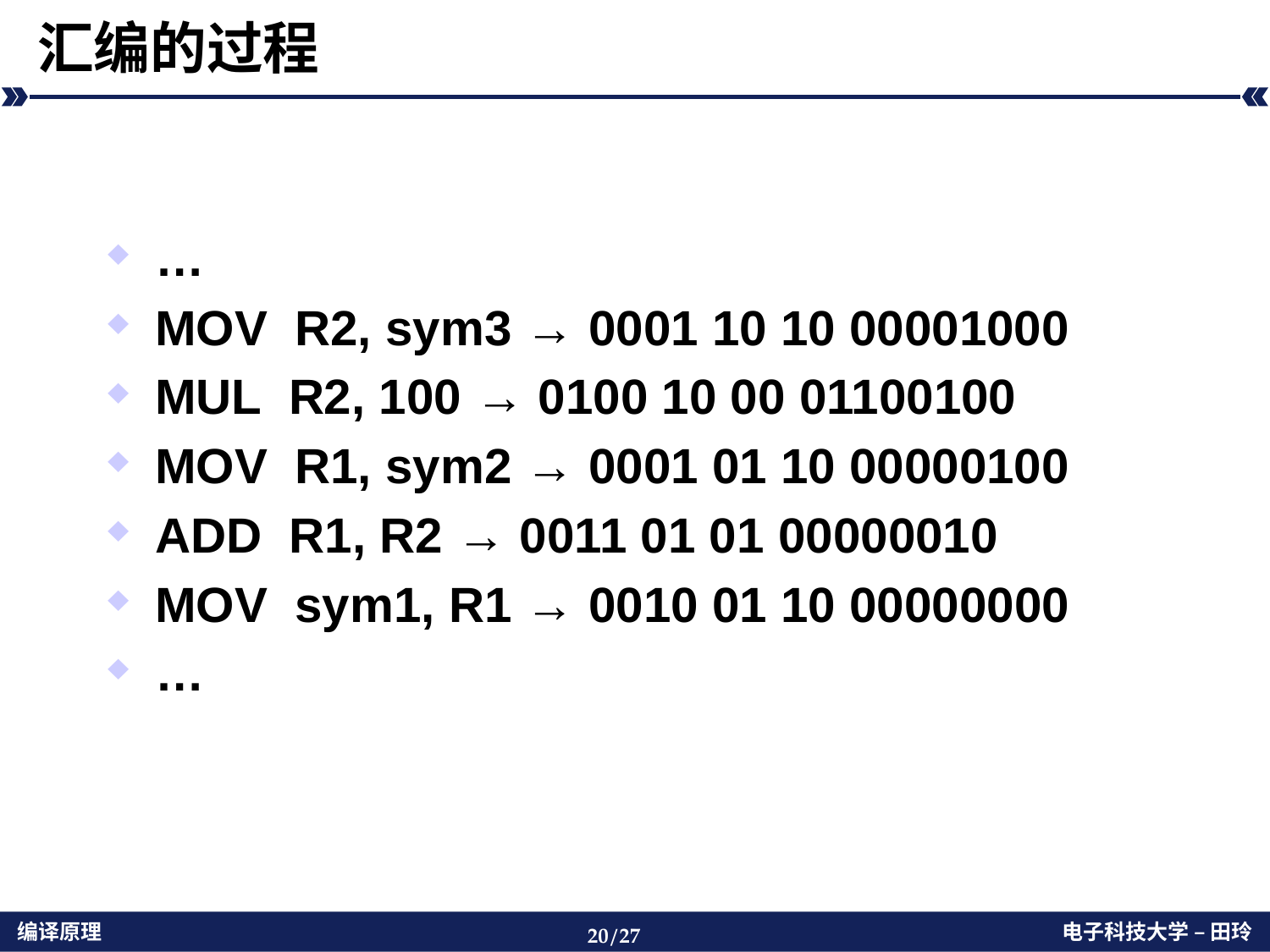

# 汇编的过程

…
MOV  R2, sym3 → 0001 10 10 00001000
MUL  R2, 100 → 0100 10 00 01100100
MOV  R1, sym2 → 0001 01 10 00000100
ADD  R1, R2 → 0011 01 01 00000010
MOV  sym1, R1 → 0010 01 10 00000000
…